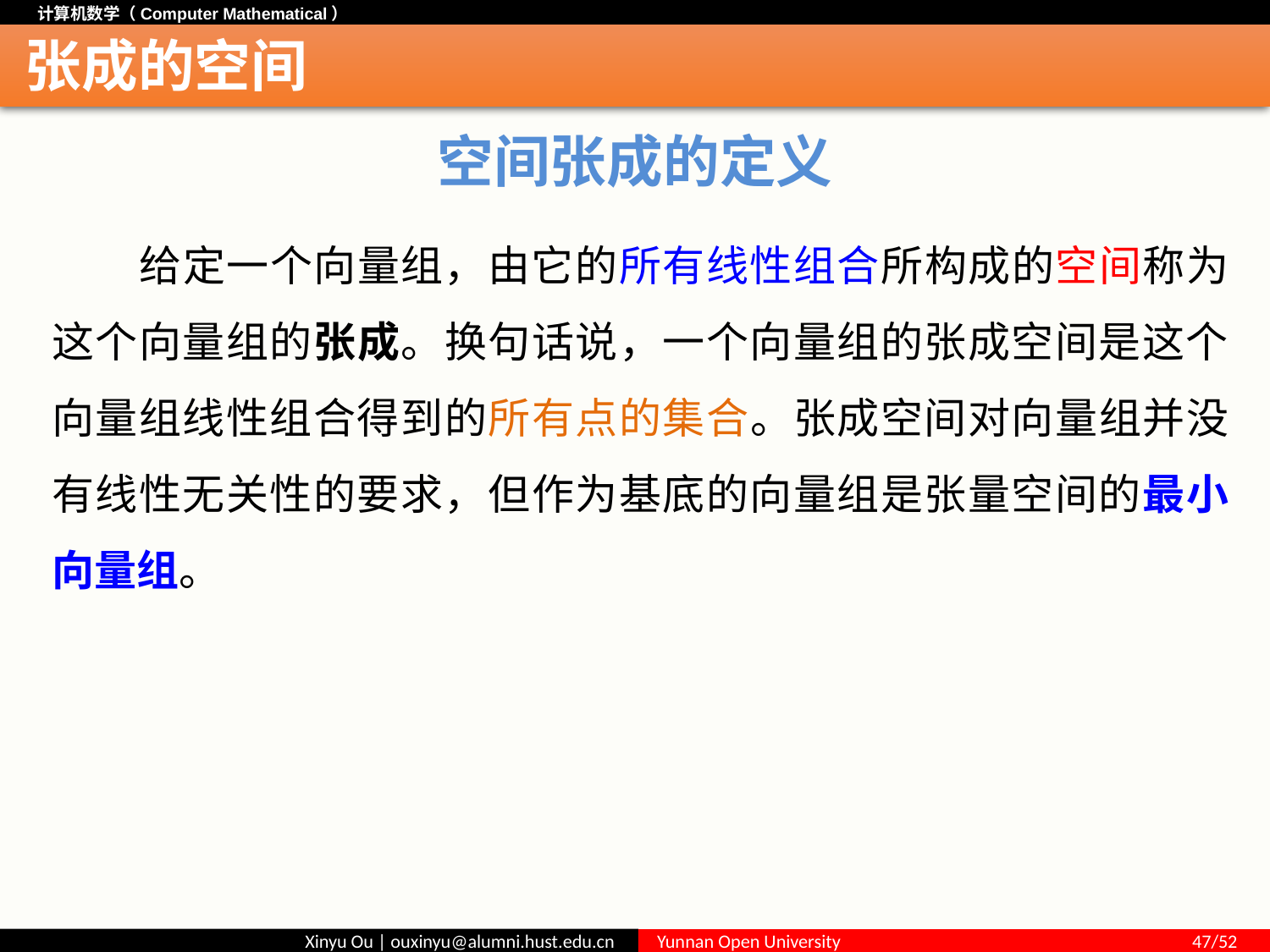

# 张成的空间
空间张成的定义
       给定一个向量组，由它的所有线性组合所构成的空间称为这个向量组的张成。换句话说，一个向量组的张成空间是这个向量组线性组合得到的所有点的集合。张成空间对向量组并没有线性无关性的要求，但作为基底的向量组是张量空间的最小向量组。